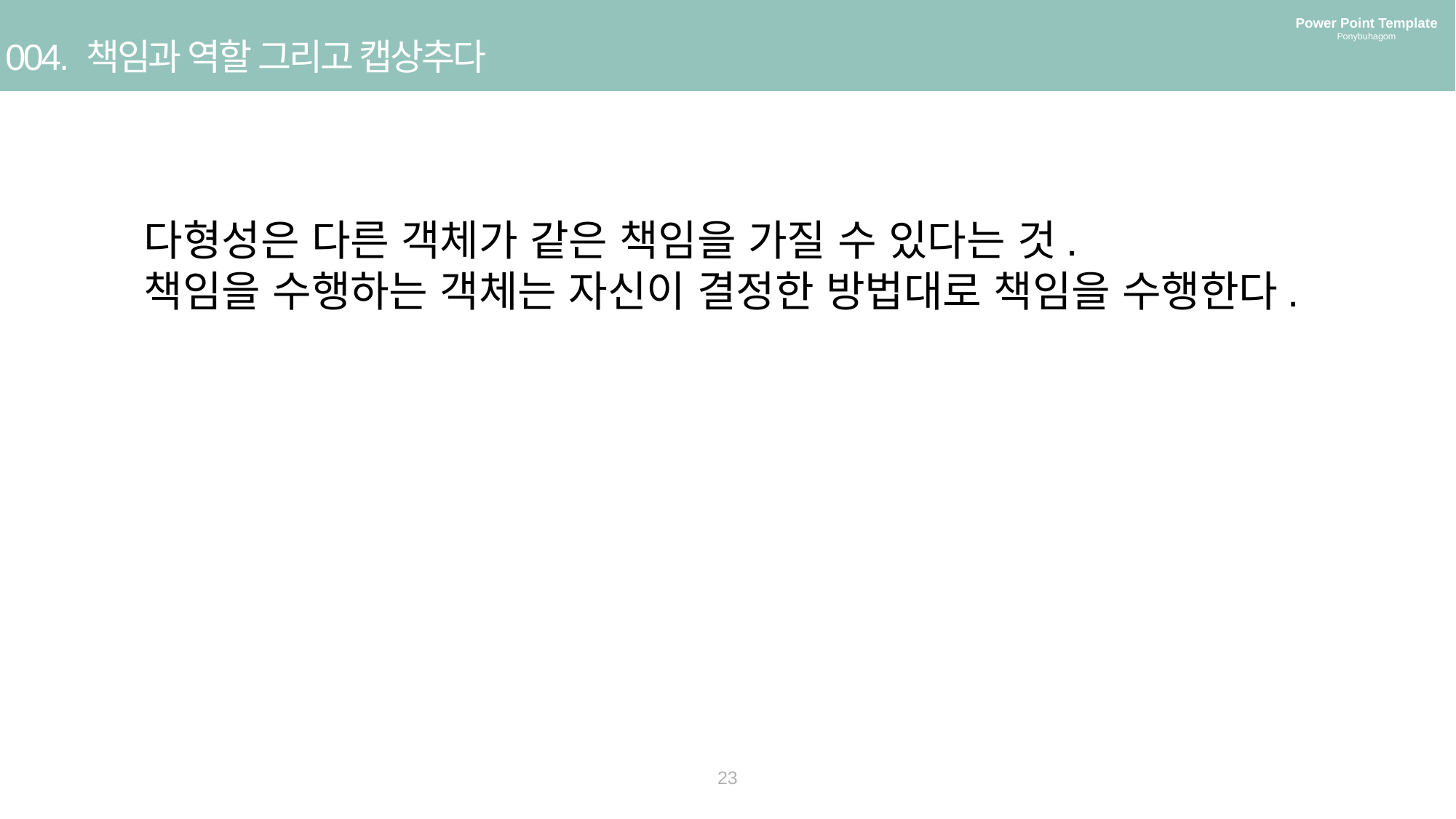

Power Point Template
Ponybuhagom
004. 책임과 역할 그리고 캡상추다
다형성은 다른 객체가 같은 책임을 가질 수 있다는 것.
책임을 수행하는 객체는 자신이 결정한 방법대로 책임을 수행한다.
23